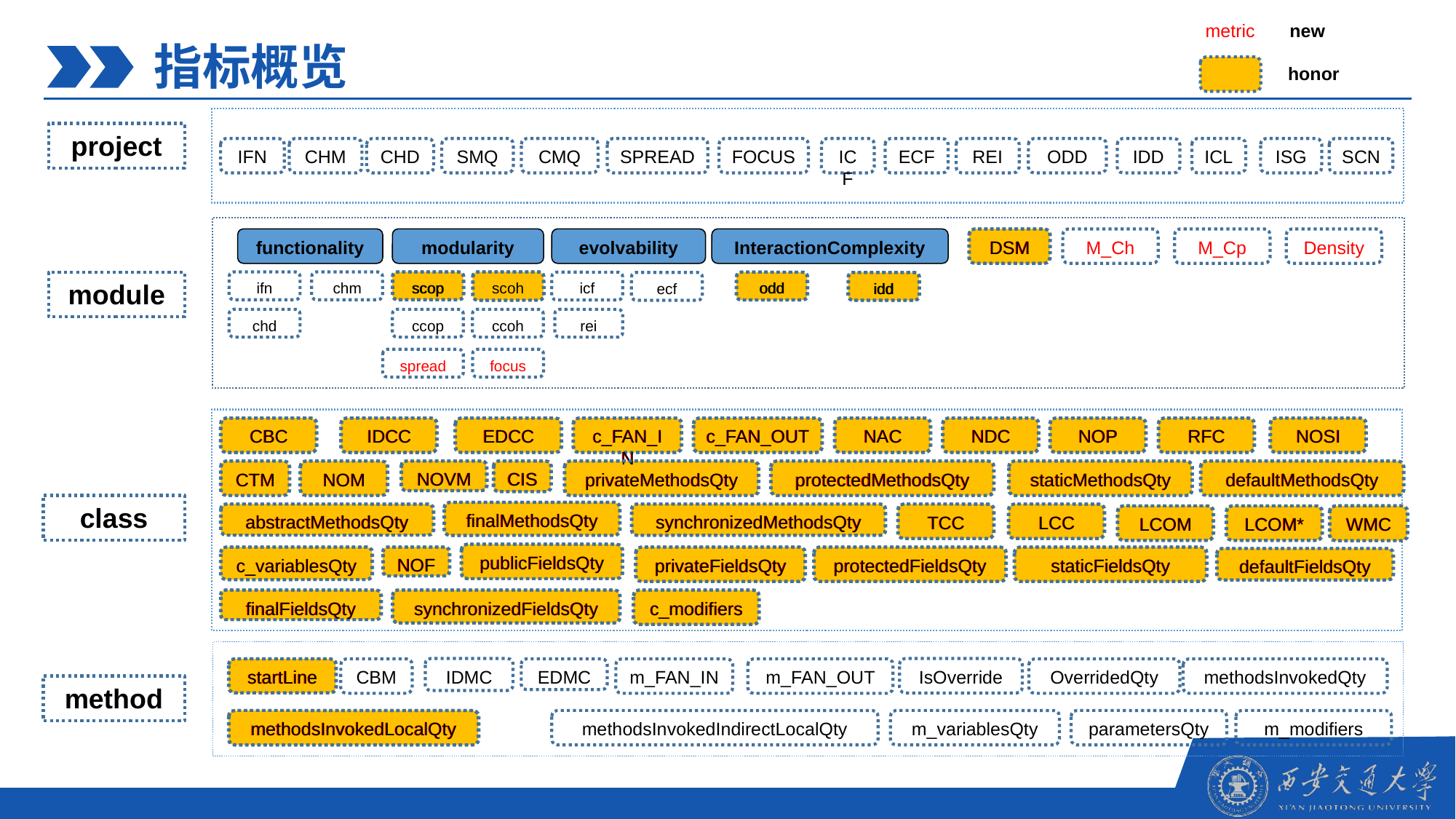

metric
new
指标概览

honor

IFN
CHM
CHD
SMQ
CMQ
SPREAD
FOCUS
ICF
ECF
project

ODD
IDD
ICL
ISG
SCN
functionality
modularity
evolvability
InteractionComplexity
REI

DSM
DSM
M_Ch

M_Cp

Density
ifn
chm
scop
scop
scoh
scoh
module

icf
odd
odd
ecf
idd
idd
chd
ccop
ccoh
rei
spread
focus

CBC
CBC
CBC
IDCC
IDCC
IDCC
EDCC
EDCC
c_FAN_IN
c_FAN_IN
c_FAN_OUT
c_FAN_OUT
NAC
NAC
NDC
NDC
NOP
NOP
RFC
RFC
NOSI
NOSI
CTM
CTM
NOM
NOM
NOVM
NOVM
CIS
CIS
privateMethodsQty
privateMethodsQty
protectedMethodsQty
protectedMethodsQty
staticMethodsQty
staticMethodsQty
defaultMethodsQty
defaultMethodsQty
class

finalMethodsQty
finalMethodsQty
abstractMethodsQty
abstractMethodsQty
synchronizedMethodsQty
synchronizedMethodsQty
TCC
TCC
LCC
LCC
LCOM
LCOM
LCOM*
LCOM*
WMC
WMC
publicFieldsQty
publicFieldsQty
c_variablesQty
c_variablesQty
NOF
NOF
privateFieldsQty
privateFieldsQty
protectedFieldsQty
protectedFieldsQty
staticFieldsQty
staticFieldsQty
defaultFieldsQty
defaultFieldsQty
finalFieldsQty
finalFieldsQty
synchronizedFieldsQty
synchronizedFieldsQty
c_modifiers
c_modifiers

IDMC
IsOverride
startLine
startLine
CBM
EDMC
m_FAN_IN
m_FAN_OUT
OverridedQty
methodsInvokedQty
method

methodsInvokedLocalQty
methodsInvokedLocalQty
methodsInvokedIndirectLocalQty
m_variablesQty
parametersQty
m_modifiers